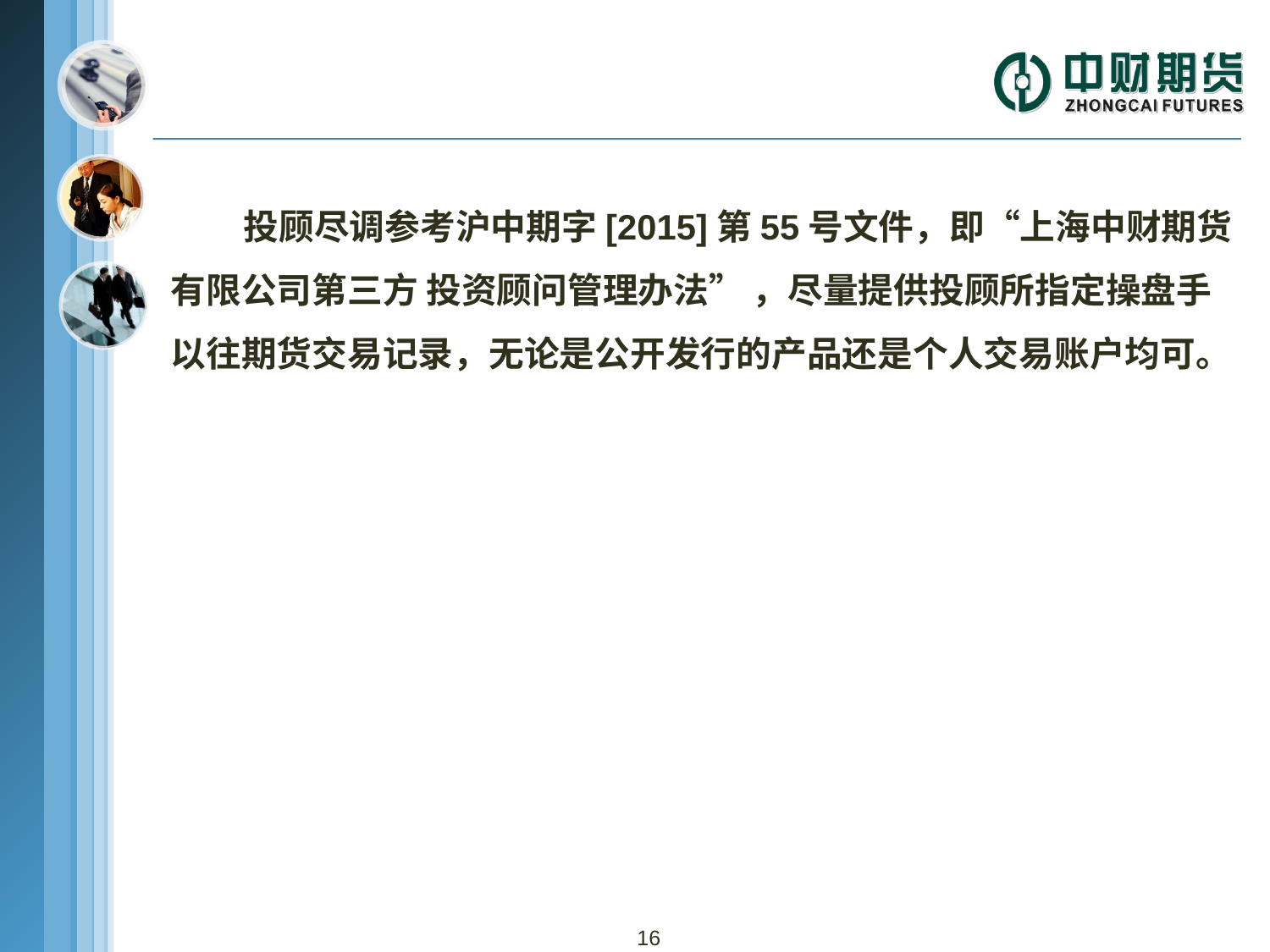

投顾尽调参考沪中期字[2015]第55号文件，即“上海中财期货有限公司第三方 投资顾问管理办法” ，尽量提供投顾所指定操盘手以往期货交易记录，无论是公开发行的产品还是个人交易账户均可。
16